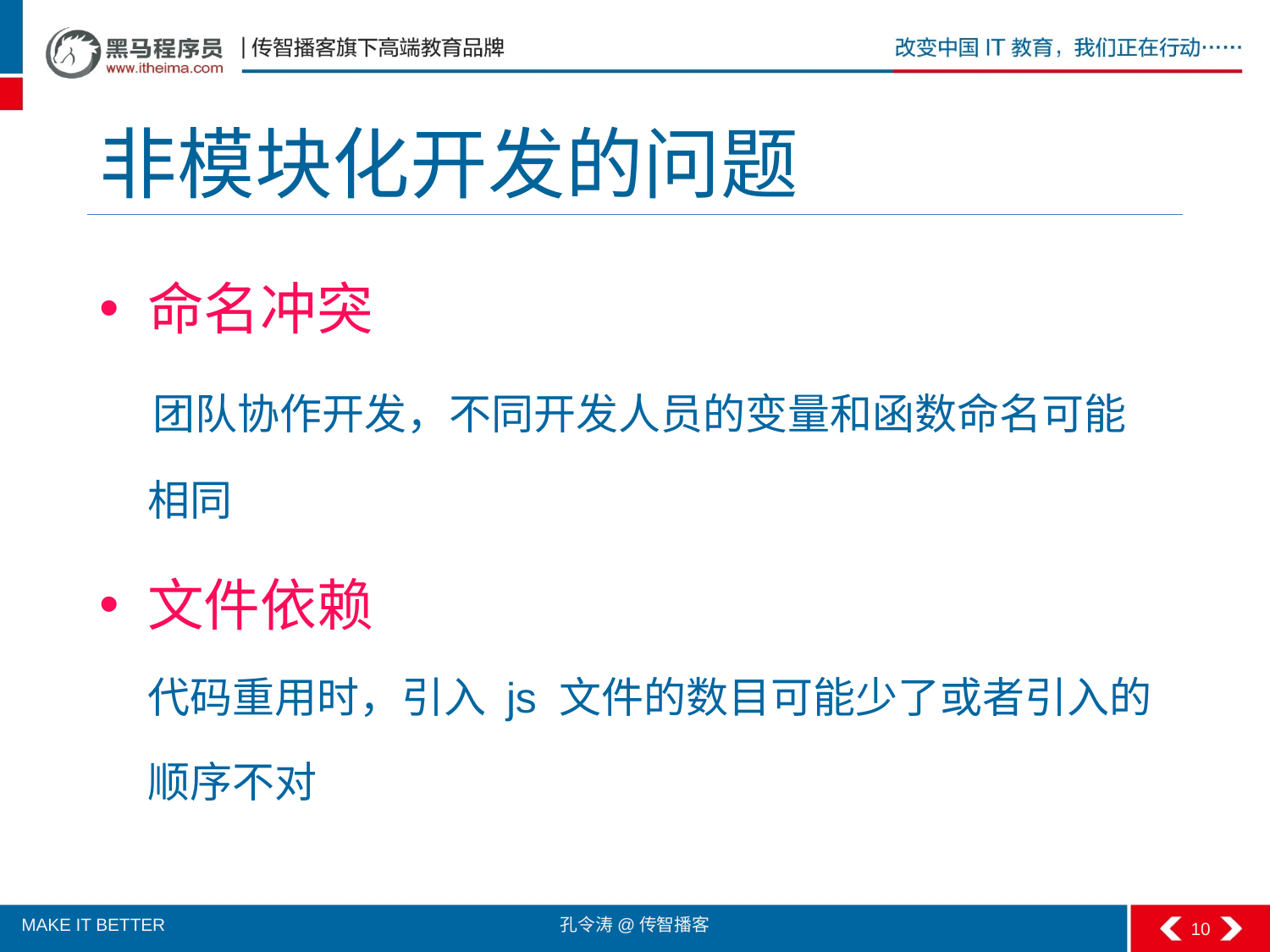

# 非模块化开发的问题
命名冲突
    团队协作开发，不同开发人员的变量和函数命名可能
    相同
文件依赖
    代码重用时，引入 js 文件的数目可能少了或者引入的
    顺序不对
10
孔令涛@传智播客
MAKE IT BETTER